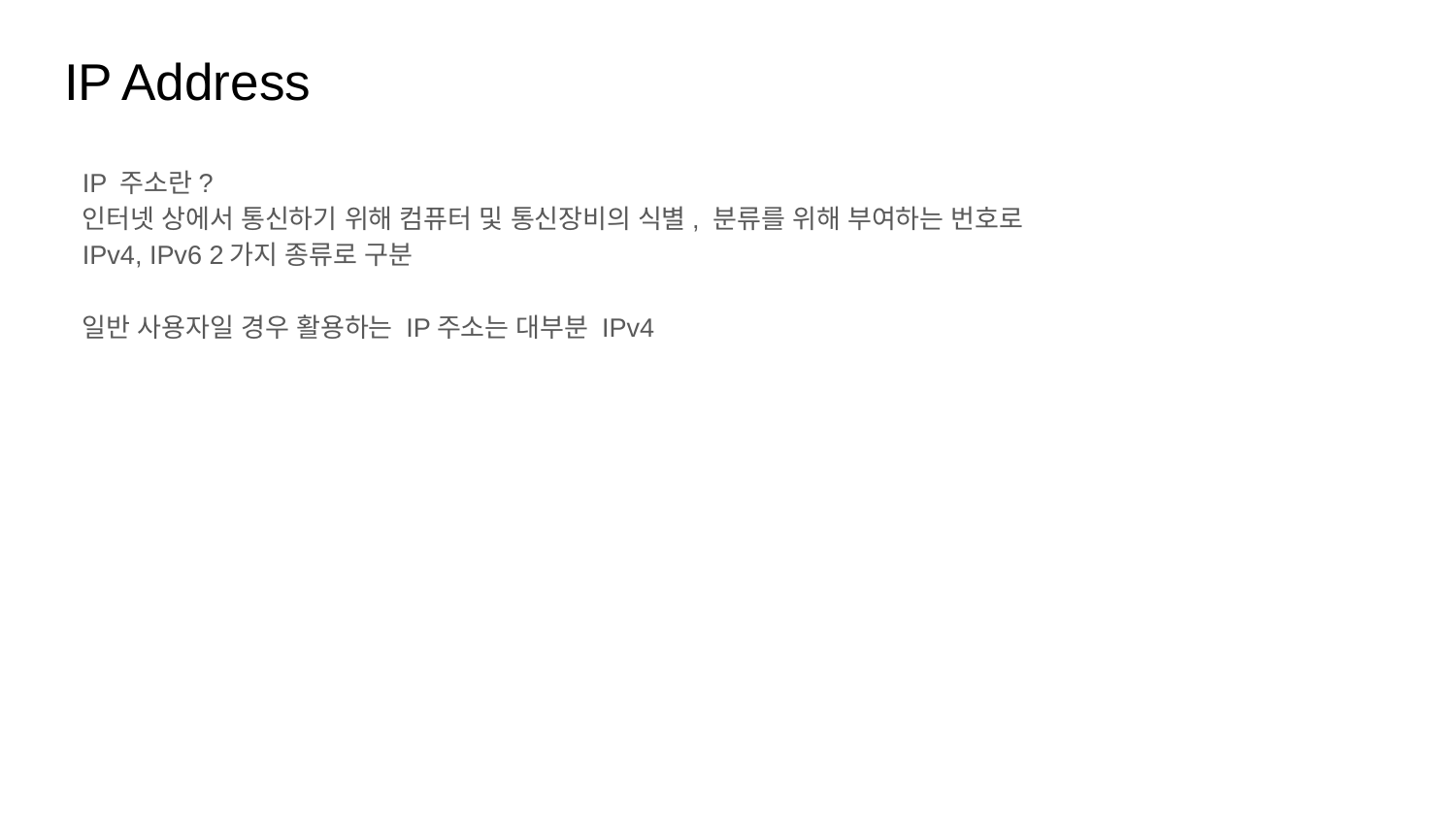

# IP Address
IP 주소란?
인터넷 상에서 통신하기 위해 컴퓨터 및 통신장비의 식별, 분류를 위해 부여하는 번호로
IPv4, IPv6 2가지 종류로 구분

일반 사용자일 경우 활용하는 IP주소는 대부분 IPv4